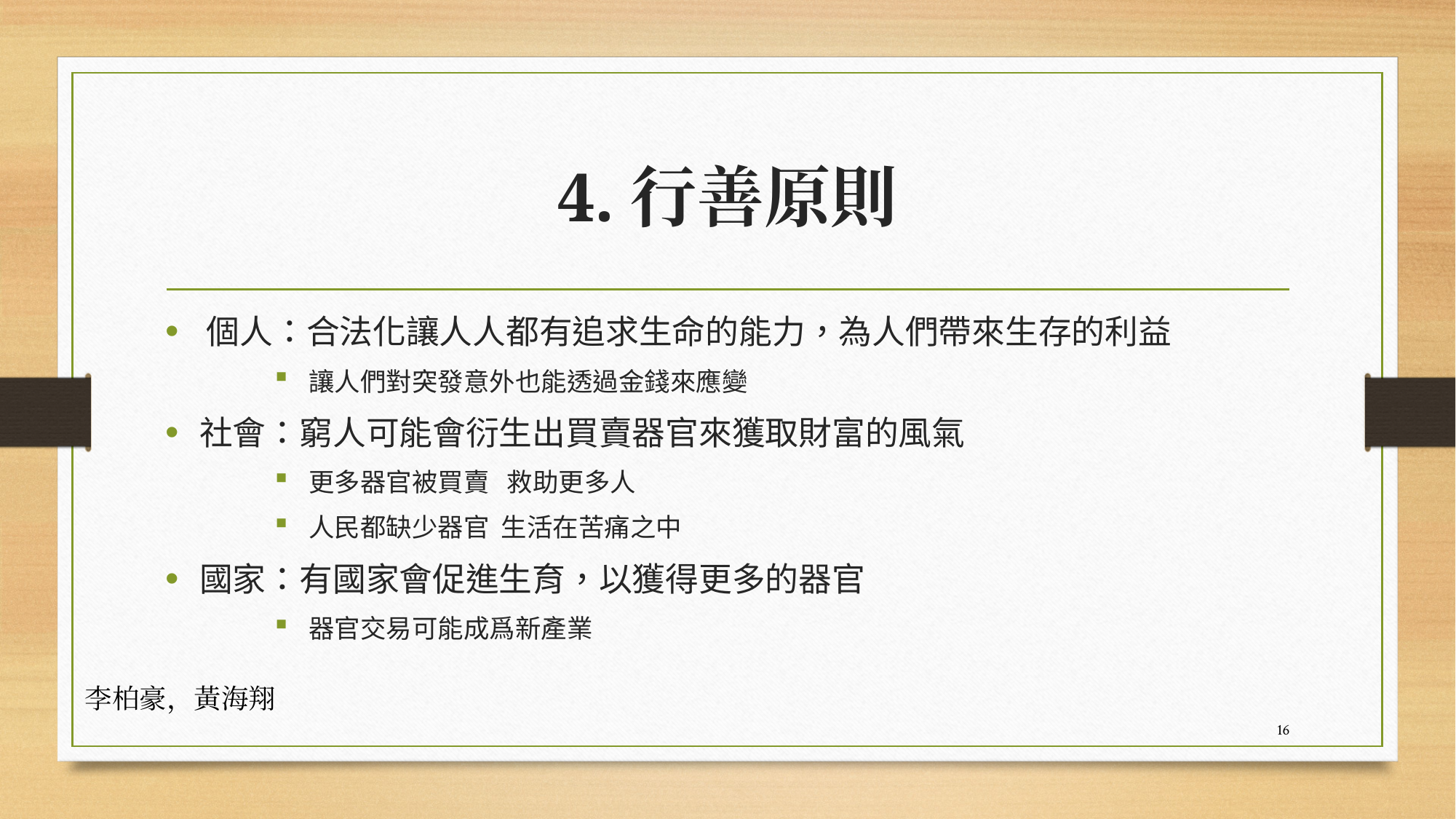

# 4.行善原則
個人：合法化讓人人都有追求生命的能力，為人們帶來生存的利益
讓人們對突發意外也能透過金錢來應變
社會：窮人可能會衍生出買賣器官來獲取財富的風氣
更多器官被買賣   救助更多人
人民都缺少器官  生活在苦痛之中
國家：有國家會促進生育，以獲得更多的器官
器官交易可能成爲新產業

李柏豪，黃海翔
16